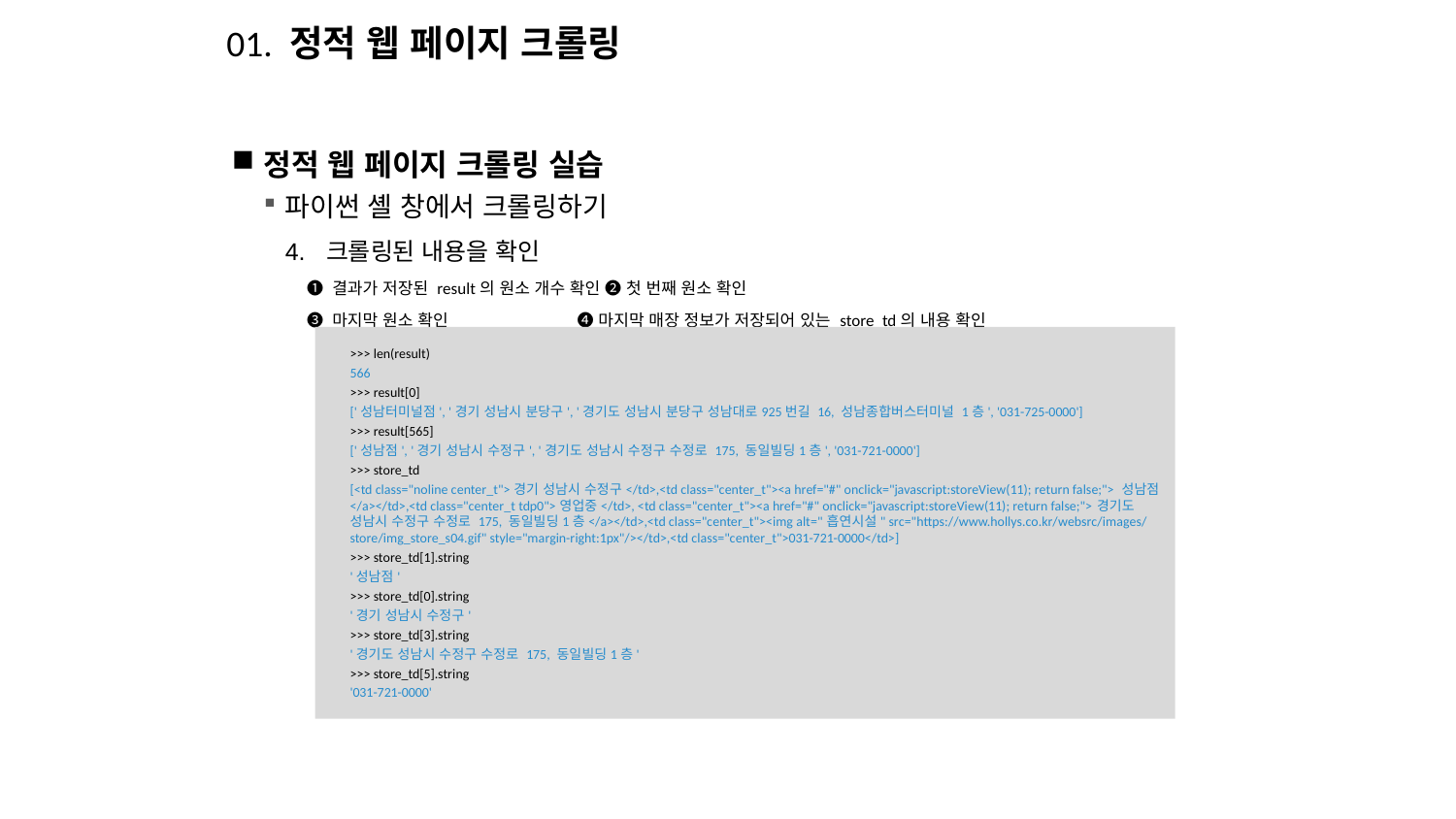

# 01. 정적 웹 페이지 크롤링
정적 웹 페이지 크롤링 실습
파이썬 셸 창에서 크롤링하기
크롤링된 내용을 확인
➊ 결과가 저장된 result의 원소 개수 확인 ➋ 첫 번째 원소 확인
➌ 마지막 원소 확인                            ➍ 마지막 매장 정보가 저장되어 있는 store_td의 내용 확인
>>> len(result)
566
>>> result[0]
['성남터미널점', '경기 성남시 분당구', '경기도 성남시 분당구 성남대로925번길 16, 성남종합버스터미널 1층', '031-725-0000']
>>> result[565]
['성남점', '경기 성남시 수정구', '경기도 성남시 수정구 수정로 175, 동일빌딩1층', '031-721-0000']
>>> store_td
[<td class="noline center_t">경기 성남시 수정구</td>,<td class="center_t"><a href="#" onclick="javascript:storeView(11); return false;"> 성남점</a></td>,<td class="center_t tdp0">영업중</td>, <td class="center_t"><a href="#" onclick="javascript:storeView(11); return false;">경기도 성남시 수정구 수정로 175, 동일빌딩1층</a></td>,<td class="center_t"><img alt="흡연시설" src="https://www.hollys.co.kr/websrc/images/store/img_store_s04.gif" style="margin-right:1px"/></td>,<td class="center_t">031-721-0000</td>]
>>> store_td[1].string
'성남점'
>>> store_td[0].string
'경기 성남시 수정구'
>>> store_td[3].string
'경기도 성남시 수정구 수정로 175, 동일빌딩1층'
>>> store_td[5].string
'031-721-0000'